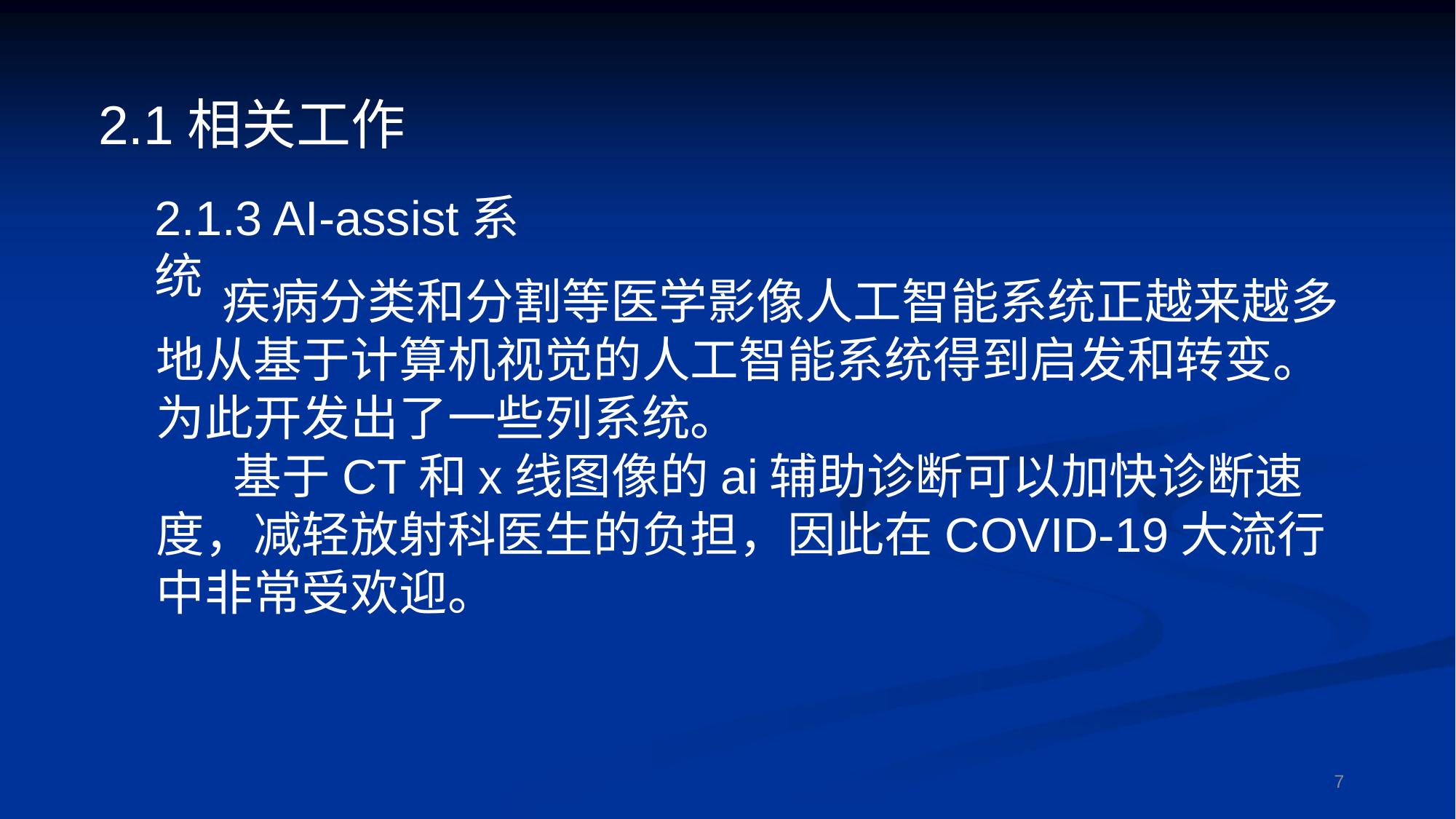

2.1相关工作
2.1.3 AI-assist系统
       疾病分类和分割等医学影像人工智能系统正越来越多地从基于计算机视觉的人工智能系统得到启发和转变。为此开发出了一些列系统。
      基于CT和x线图像的ai辅助诊断可以加快诊断速度，减轻放射科医生的负担，因此在COVID-19大流行中非常受欢迎。

7